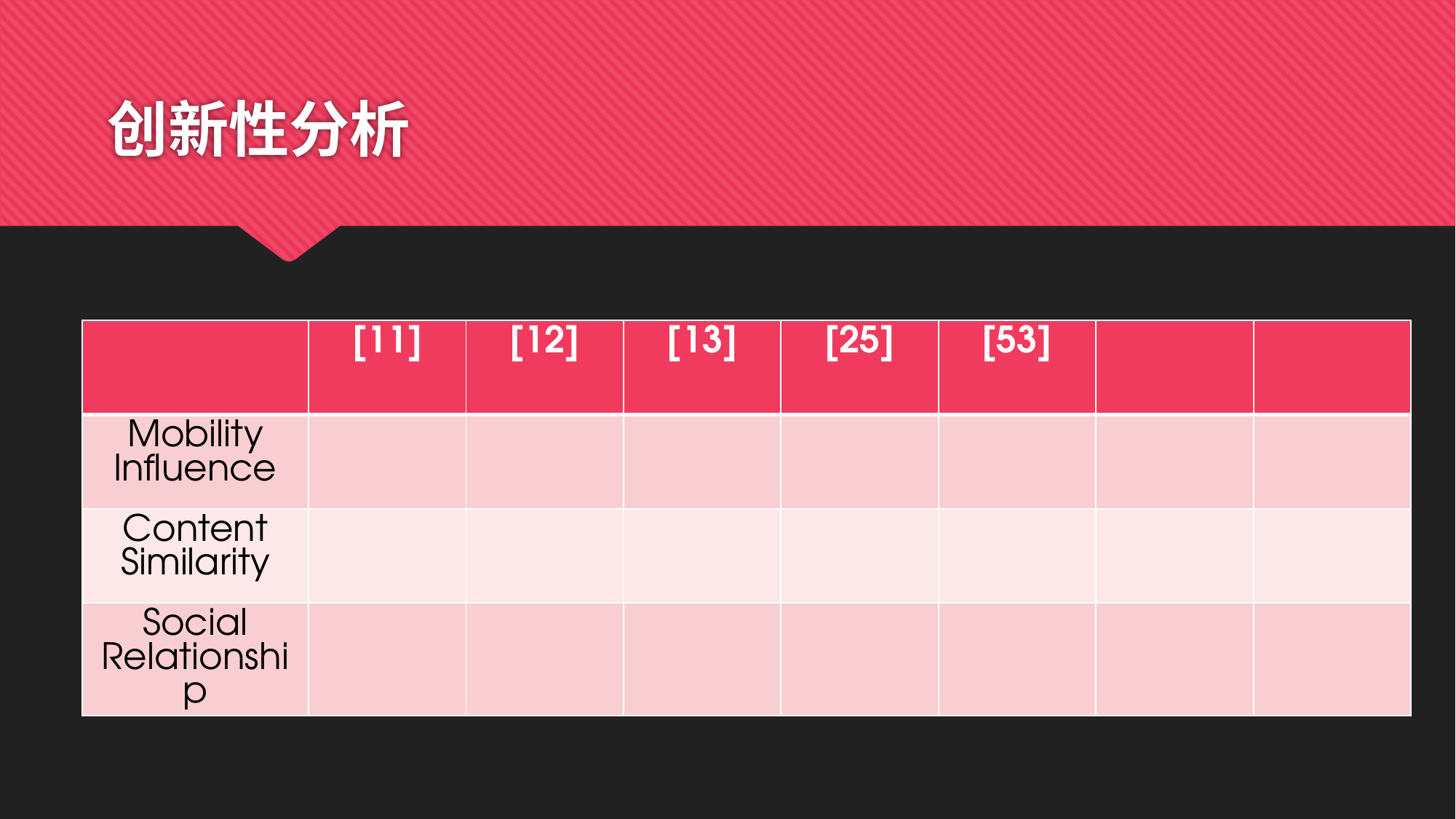

# 创新性分析
|  | [11] | [12] | [13] | [25] | [53] |  |  |
| --- | --- | --- | --- | --- | --- | --- | --- |
| Mobility Influence |  |  |  |  |  |  |  |
| Content Similarity |  |  |  |  |  |  |  |
| Social Relationship |  |  |  |  |  |  |  |